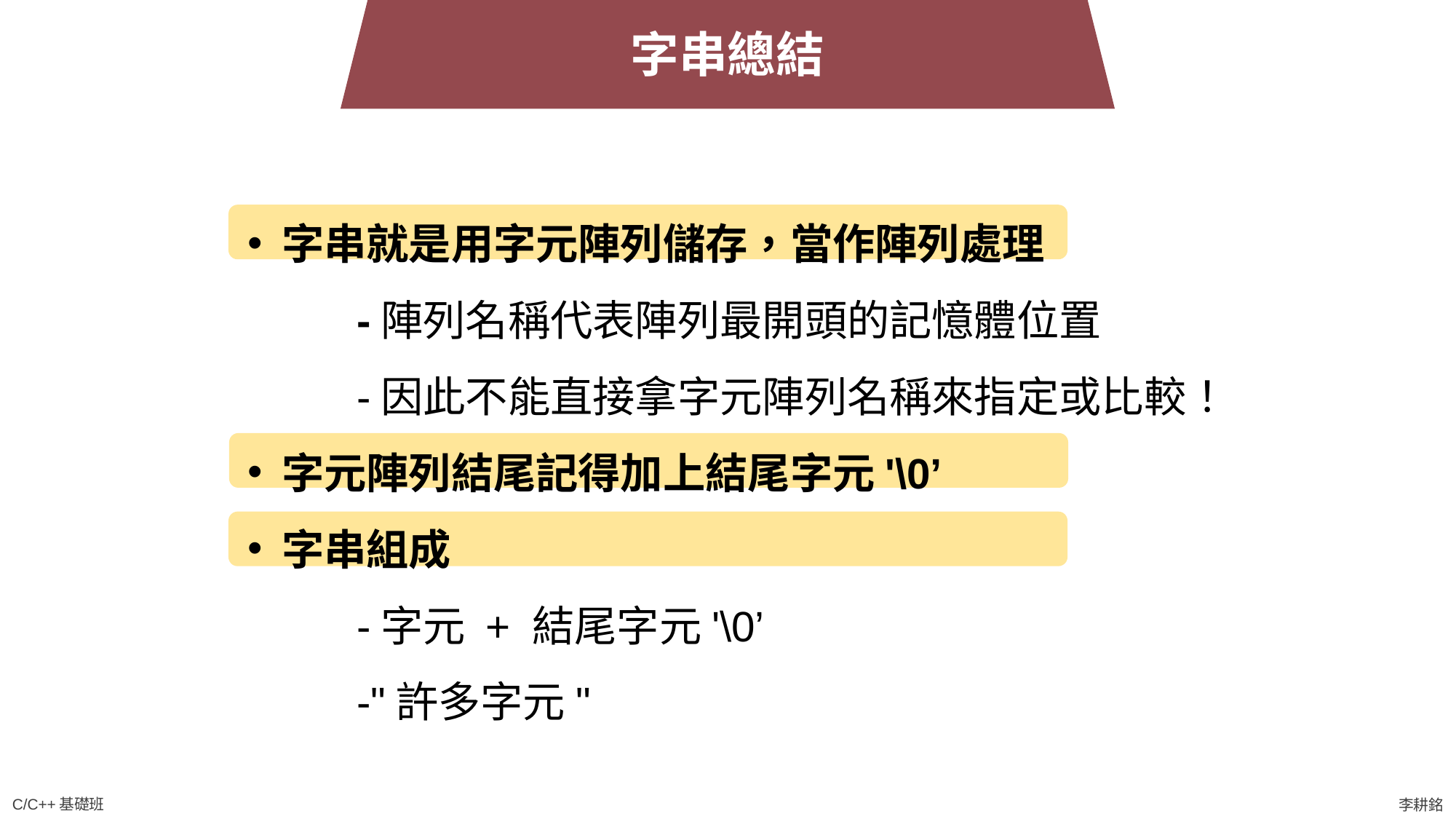

字串總結
字串就是用字元陣列儲存，當作陣列處理
	-陣列名稱代表陣列最開頭的記憶體位置
	-因此不能直接拿字元陣列名稱來指定或比較！
字元陣列結尾記得加上結尾字元'\0’
字串組成
	-字元 + 結尾字元'\0’
	-"許多字元"

C/C++基礎班
李耕銘